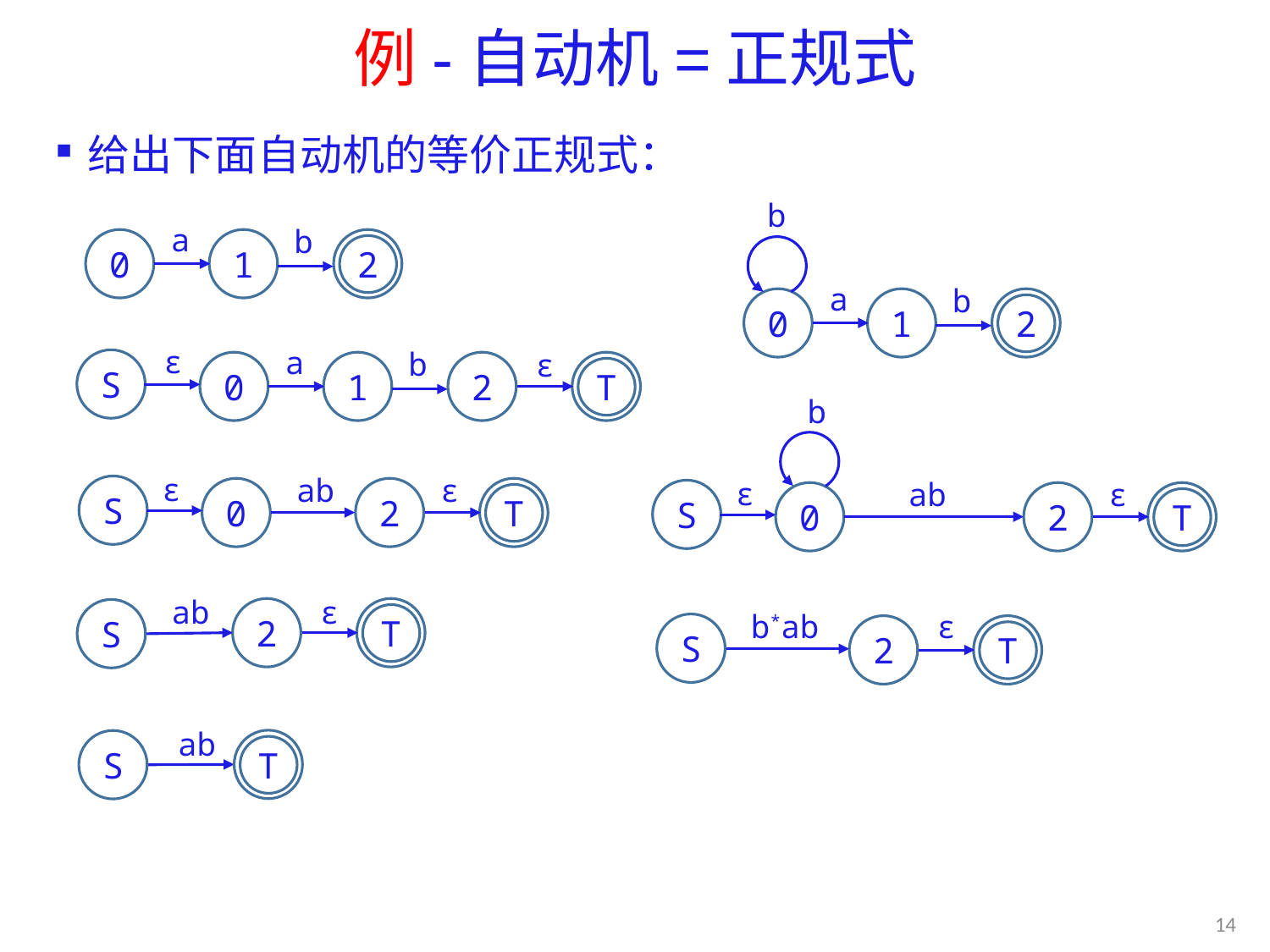

# 例-自动机=正规式
给出下面自动机的等价正规式：
b

a
b
0
1
2

a
b
0
1
2

ε
a
b
S
T
0
1
2

ε
b

ε
ab
S
T
0
2

ε
ε
ε
ab
S
T
0
2

ε
ab
T
2
S

ε
b*ab
S
T
2

ab
T
S

14